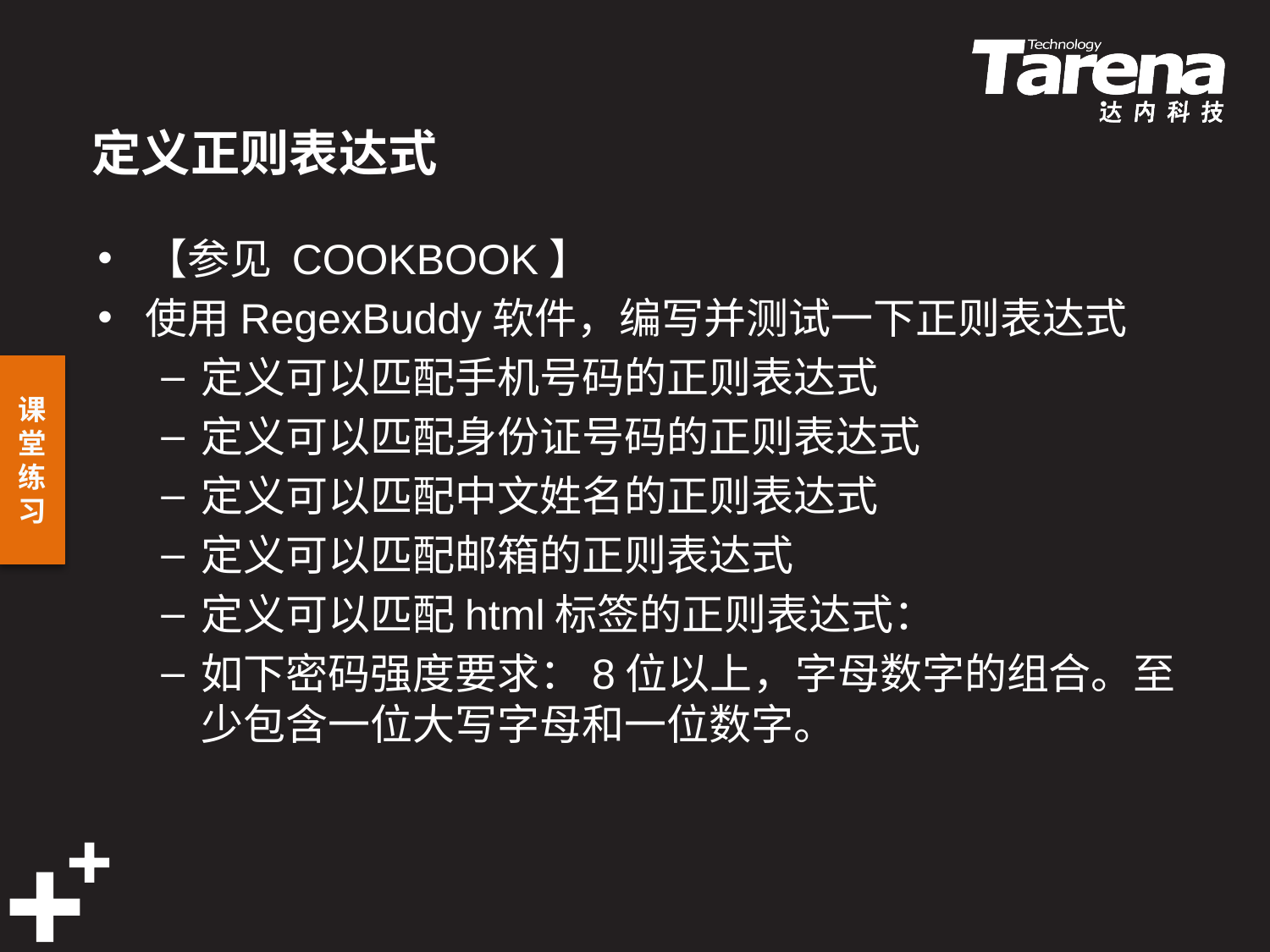

# 定义正则表达式
【参见 COOKBOOK】
使用RegexBuddy软件，编写并测试一下正则表达式
定义可以匹配手机号码的正则表达式
定义可以匹配身份证号码的正则表达式
定义可以匹配中文姓名的正则表达式
定义可以匹配邮箱的正则表达式
定义可以匹配html标签的正则表达式：
如下密码强度要求：8位以上，字母数字的组合。至少包含一位大写字母和一位数字。